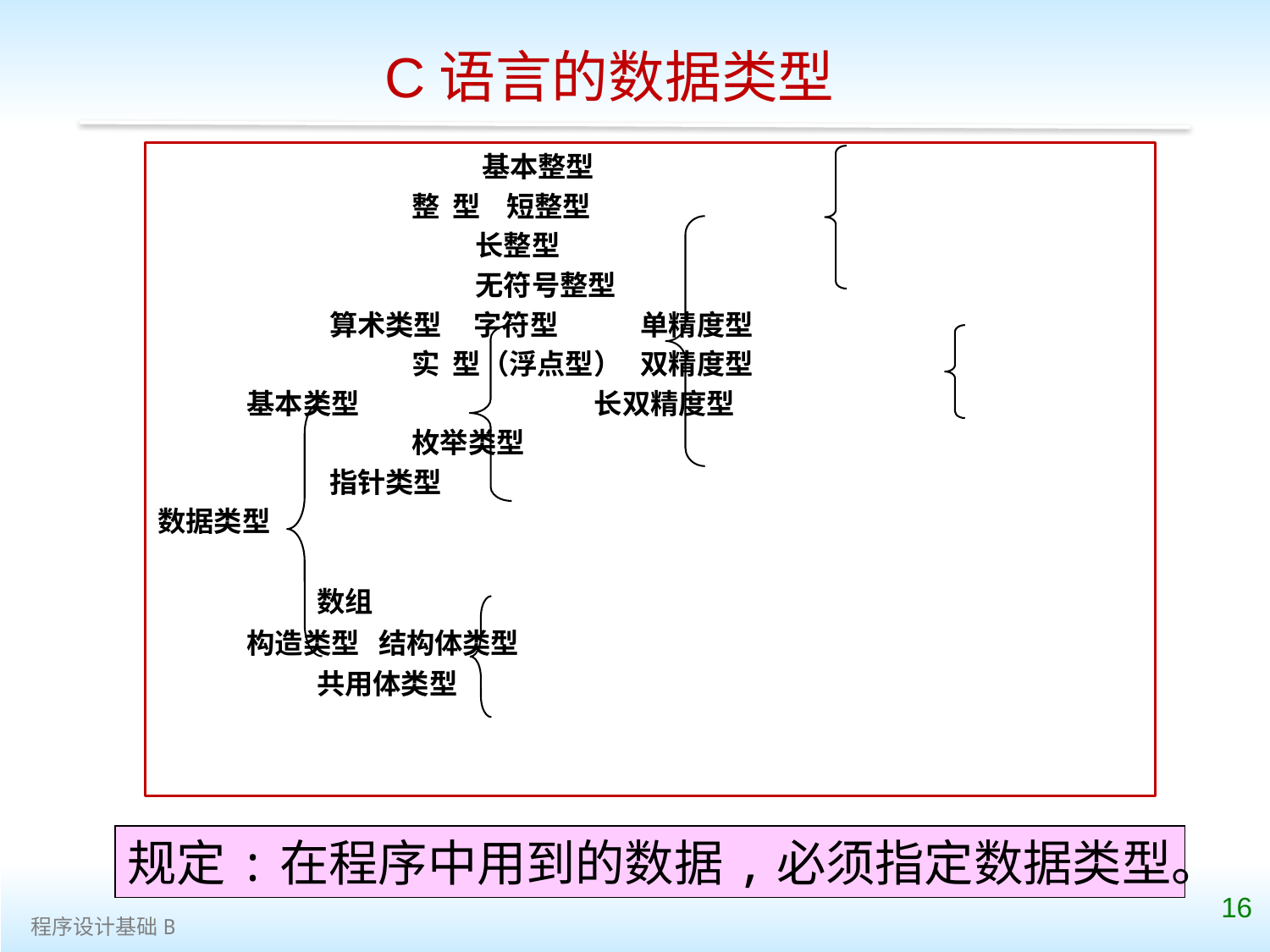

C语言的数据类型
                                                  基本整型
                                       整  型    短整型
                                                 长整型
                                                 无符号整型
                          算术类型     字符型             单精度型
                                       实  型（浮点型）   双精度型
             基本类型                                     长双精度型
                                       枚举类型
                          指针类型
数据类型

                        数组
             构造类型   结构体类型
                        共用体类型

规定:在程序中用到的数据,必须指定数据类型。
16